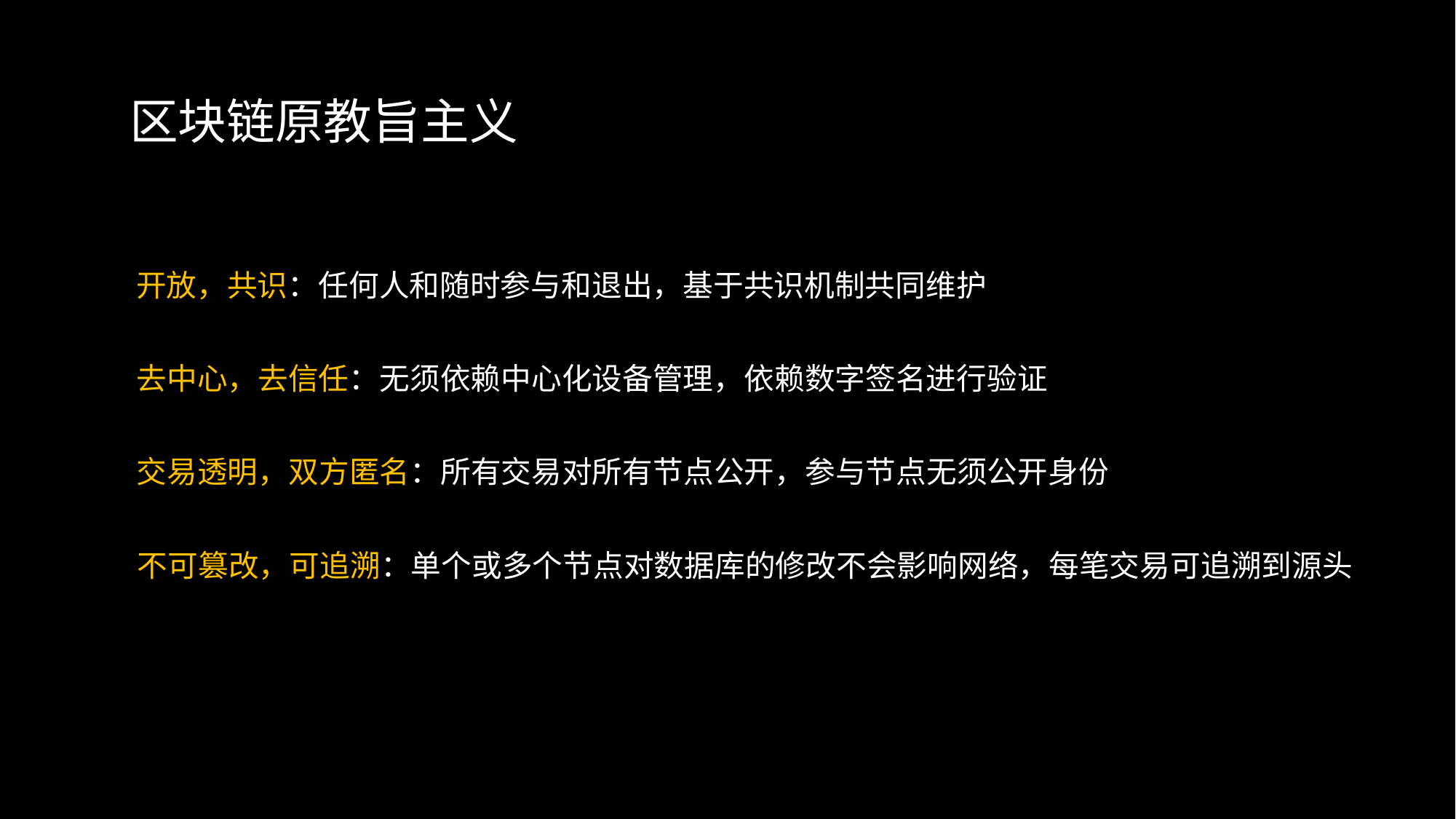

区块链原教旨主义
开放，共识：任何人和随时参与和退出，基于共识机制共同维护
去中心，去信任：无须依赖中心化设备管理，依赖数字签名进行验证
交易透明，双方匿名：所有交易对所有节点公开，参与节点无须公开身份
不可篡改，可追溯：单个或多个节点对数据库的修改不会影响网络，每笔交易可追溯到源头